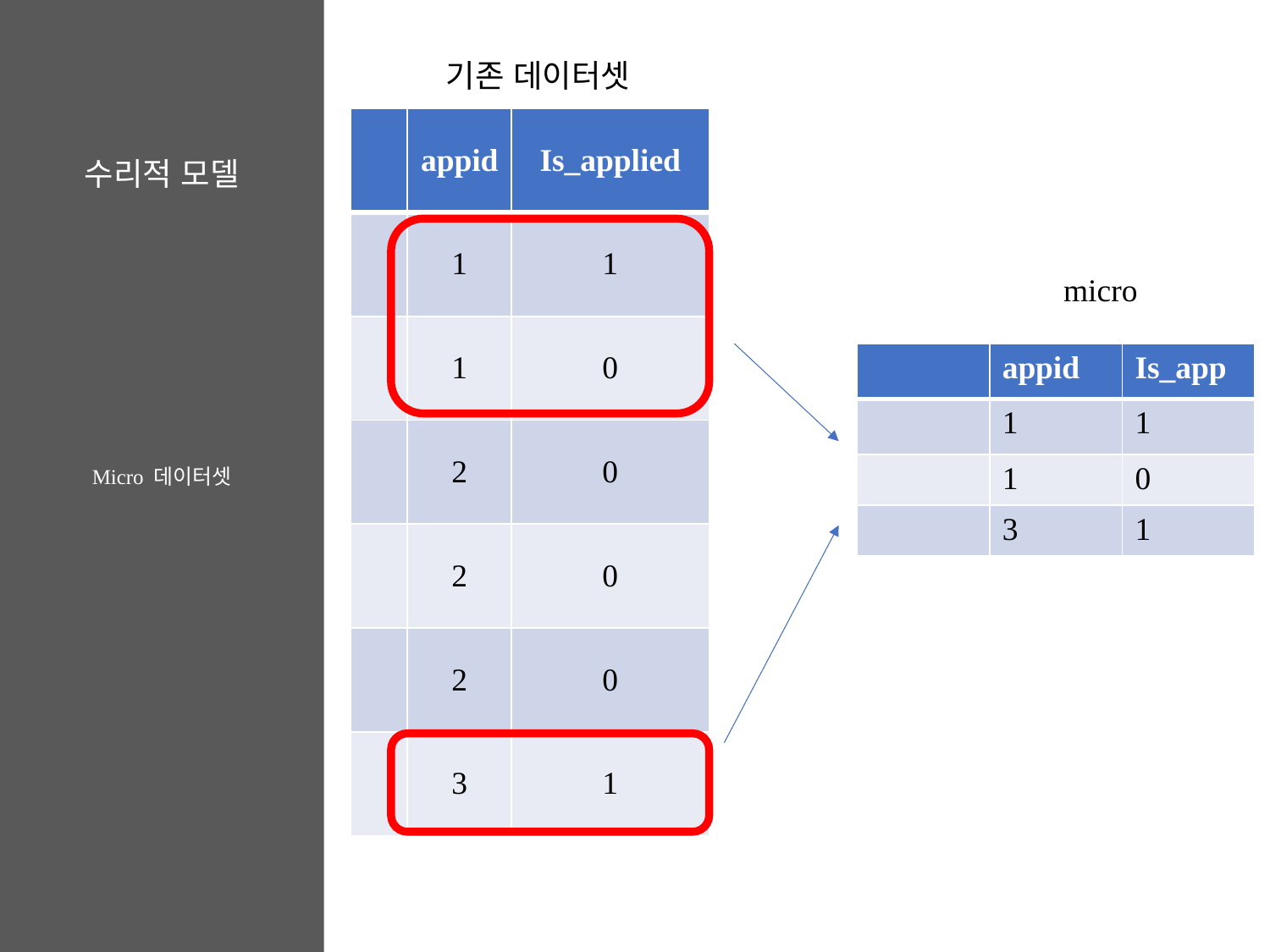

기존 데이터셋
|  | appid | Is\_applied |
| --- | --- | --- |
|  | 1 | 1 |
|  | 1 | 0 |
|  | 2 | 0 |
|  | 2 | 0 |
|  | 2 | 0 |
|  | 3 | 1 |

micro
|  | appid | Is\_app |
| --- | --- | --- |
|  | 1 | 1 |
|  | 1 | 0 |
|  | 3 | 1 |
Micro 데이터셋